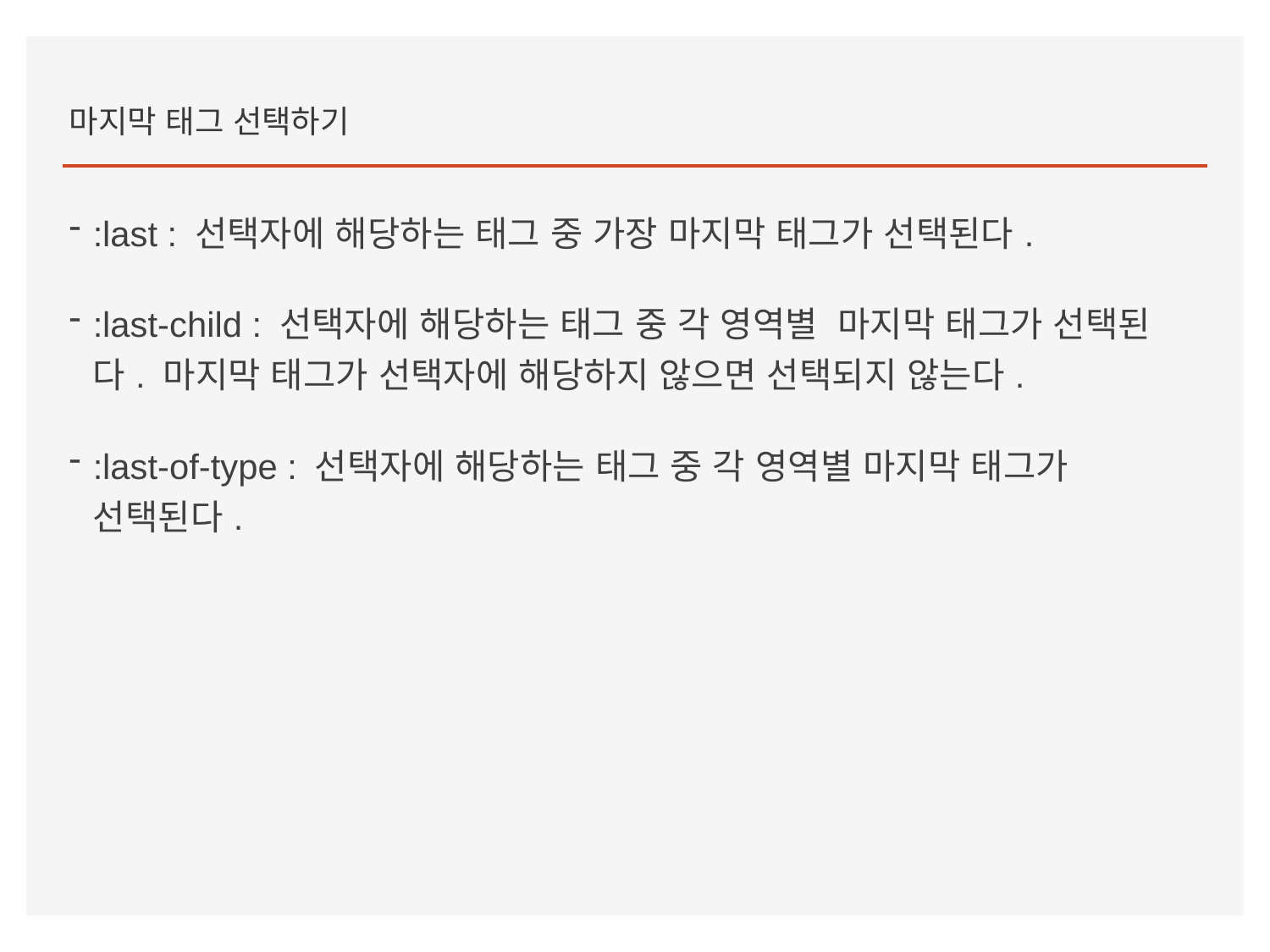

마지막 태그 선택하기
:last : 선택자에 해당하는 태그 중 가장 마지막 태그가 선택된다.
:last-child : 선택자에 해당하는 태그 중 각 영역별  마지막 태그가 선택된다. 마지막 태그가 선택자에 해당하지 않으면 선택되지 않는다.
:last-of-type : 선택자에 해당하는 태그 중 각 영역별 마지막 태그가 선택된다.